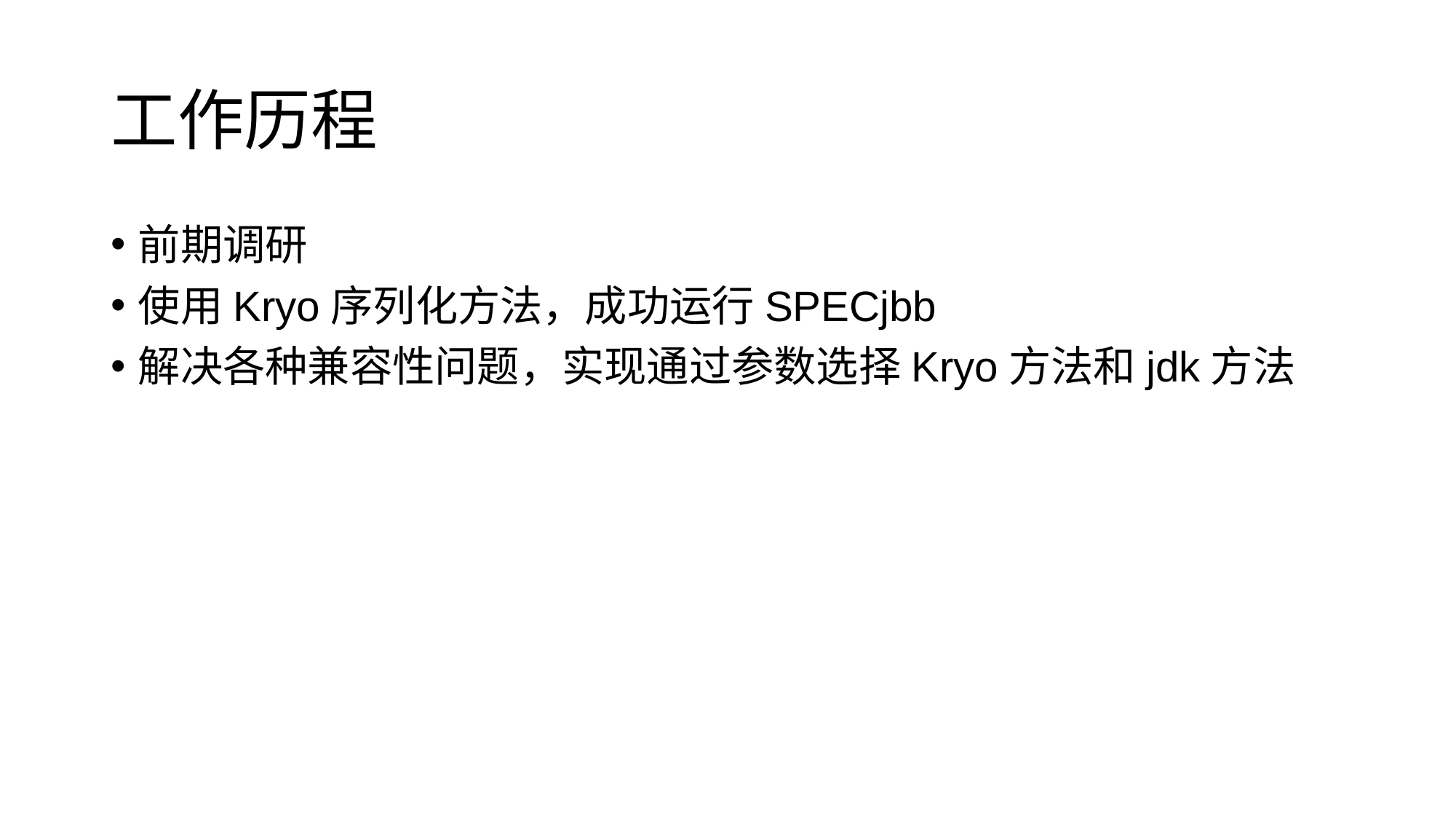

# 工作历程
前期调研
使用Kryo序列化方法，成功运行SPECjbb
解决各种兼容性问题，实现通过参数选择Kryo方法和jdk方法